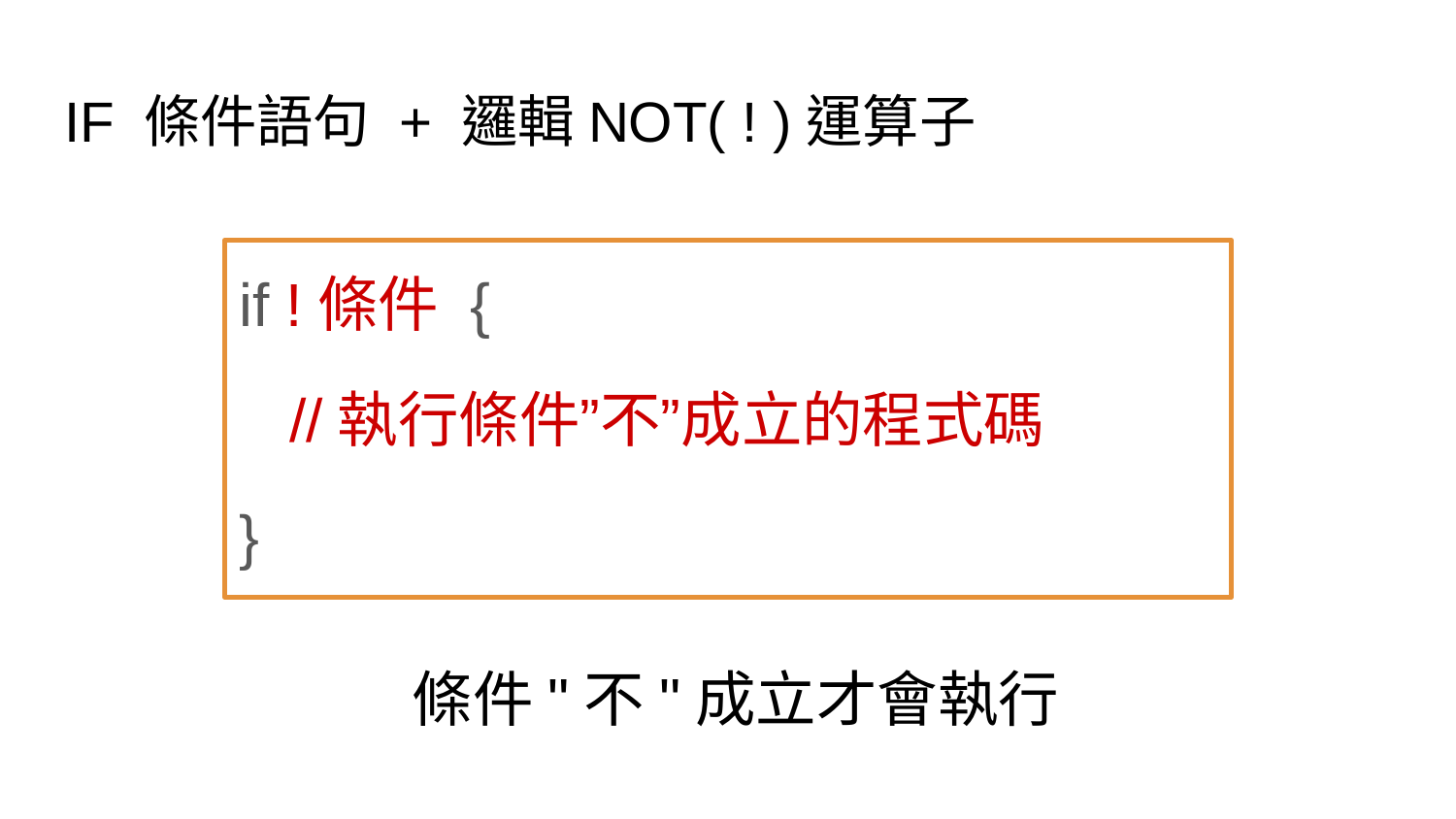

# IF 條件語句 + 邏輯NOT( ! )運算子
if !條件 {
   //執行條件”不”成立的程式碼
}
條件"不"成立才會執行